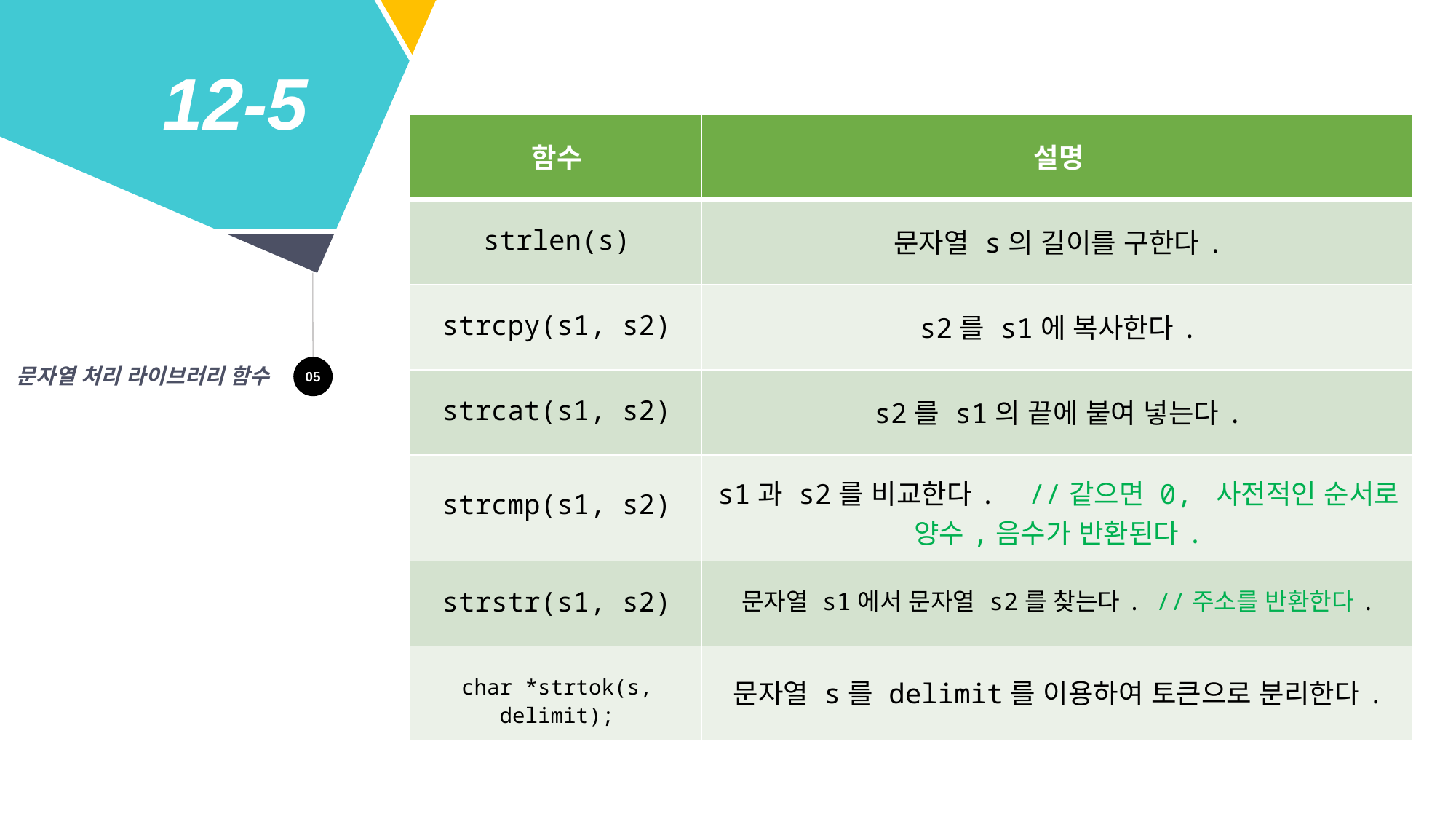

12-5
| 함수 | 설명 |
| --- | --- |
| strlen(s) | 문자열 s의 길이를 구한다. |
| strcpy(s1, s2) | s2를 s1에 복사한다. |
| strcat(s1, s2) | s2를 s1의 끝에 붙여 넣는다. |
| strcmp(s1, s2) | s1과 s2를 비교한다. //같으면 0, 사전적인 순서로 양수,음수가 반환된다. |
| strstr(s1, s2) | 문자열 s1에서 문자열 s2를 찾는다. //주소를 반환한다. |
| char \*strtok(s, delimit); | 문자열 s를 delimit를 이용하여 토큰으로 분리한다. |
05
문자열 처리 라이브러리 함수